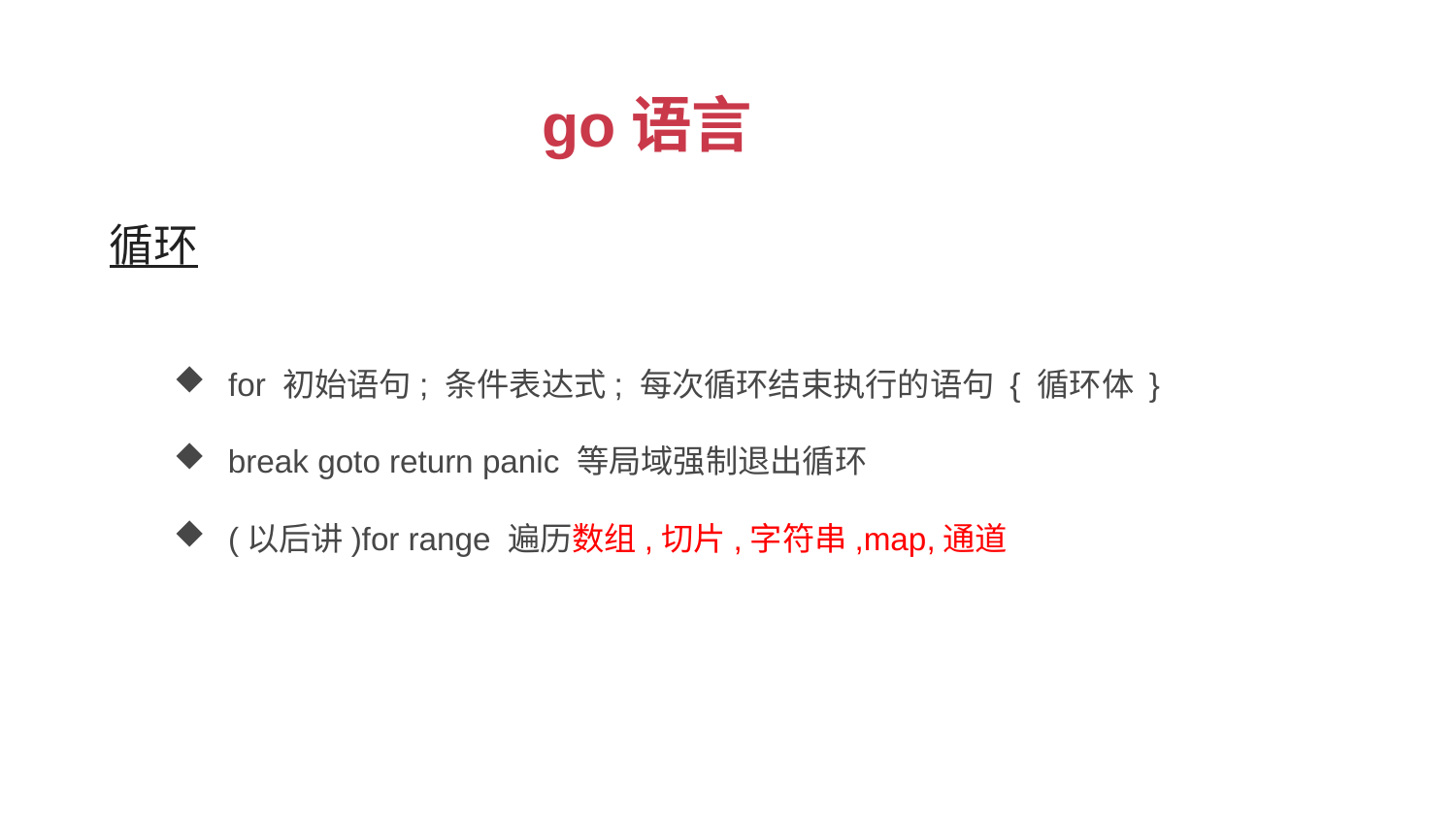

go语言
 循环
for 初始语句; 条件表达式; 每次循环结束执行的语句 { 循环体 }
break goto return panic 等局域强制退出循环
(以后讲)for range 遍历数组,切片,字符串,map,通道